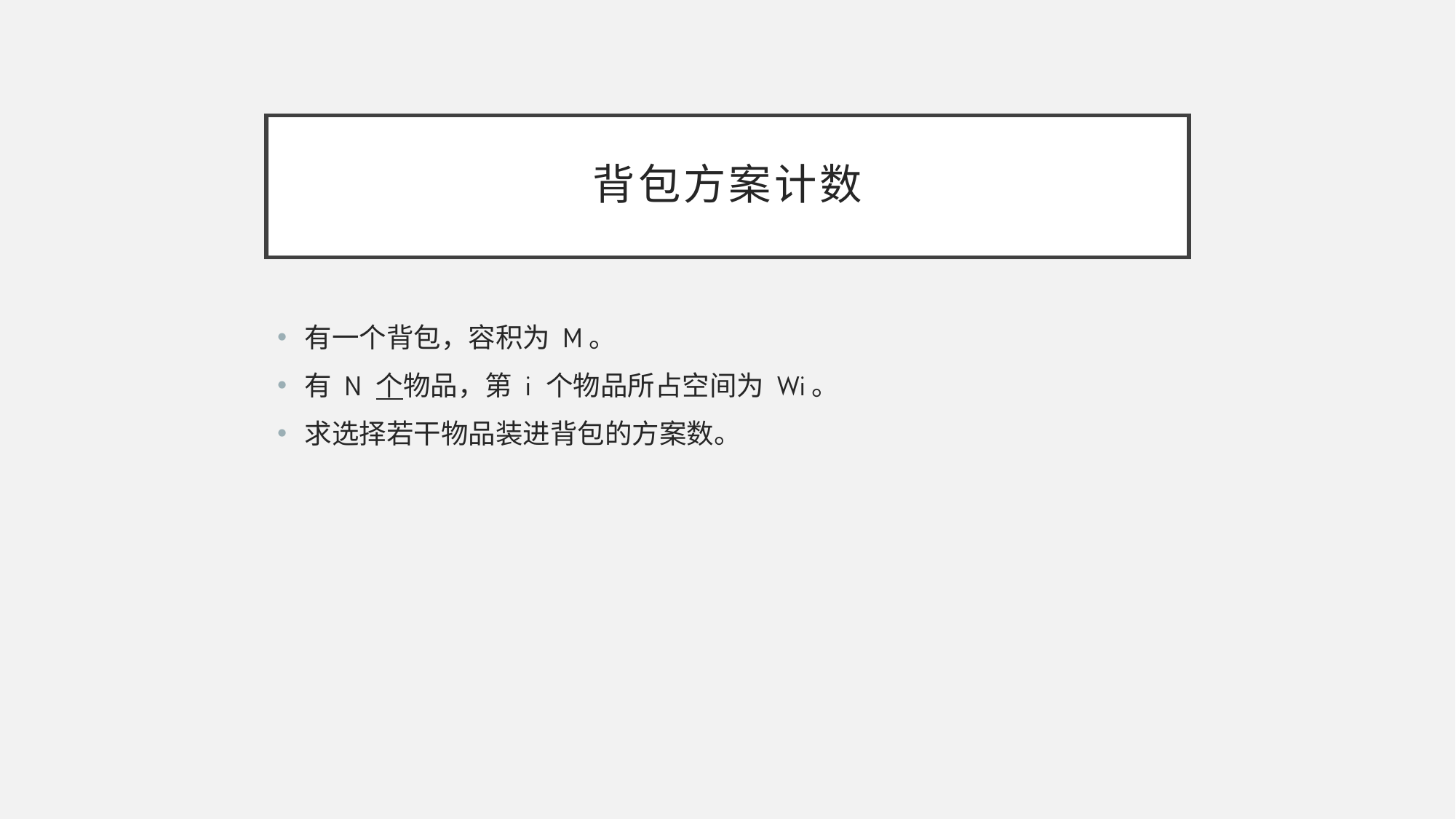

# 背包方案计数
有一个背包，容积为 M。
有 N 个物品，第 i 个物品所占空间为 Wi。
求选择若干物品装进背包的方案数。